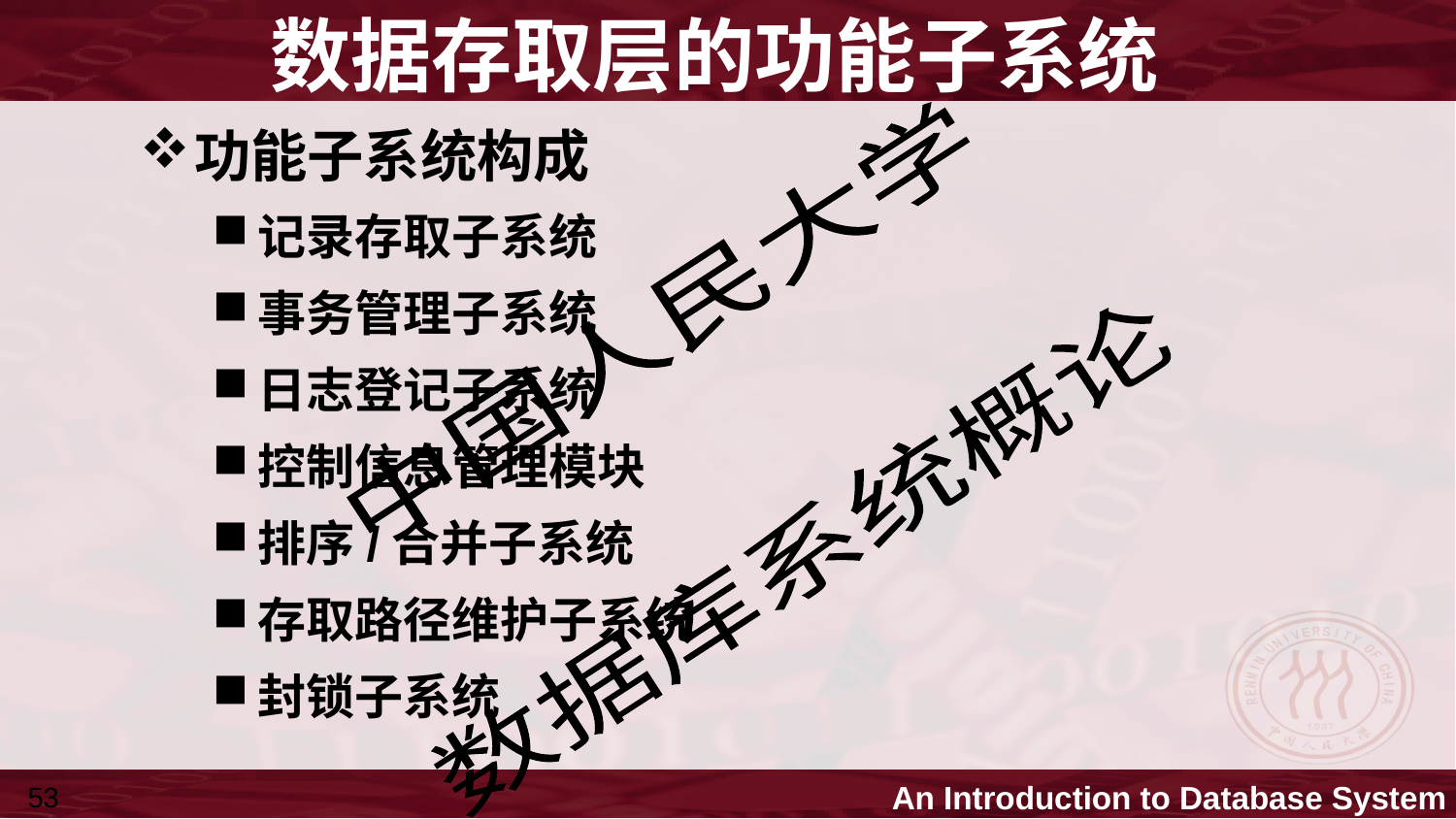

# 数据存取层的功能子系统
功能子系统构成
记录存取子系统
事务管理子系统
日志登记子系统
控制信息管理模块
排序/合并子系统
存取路径维护子系统
封锁子系统
53